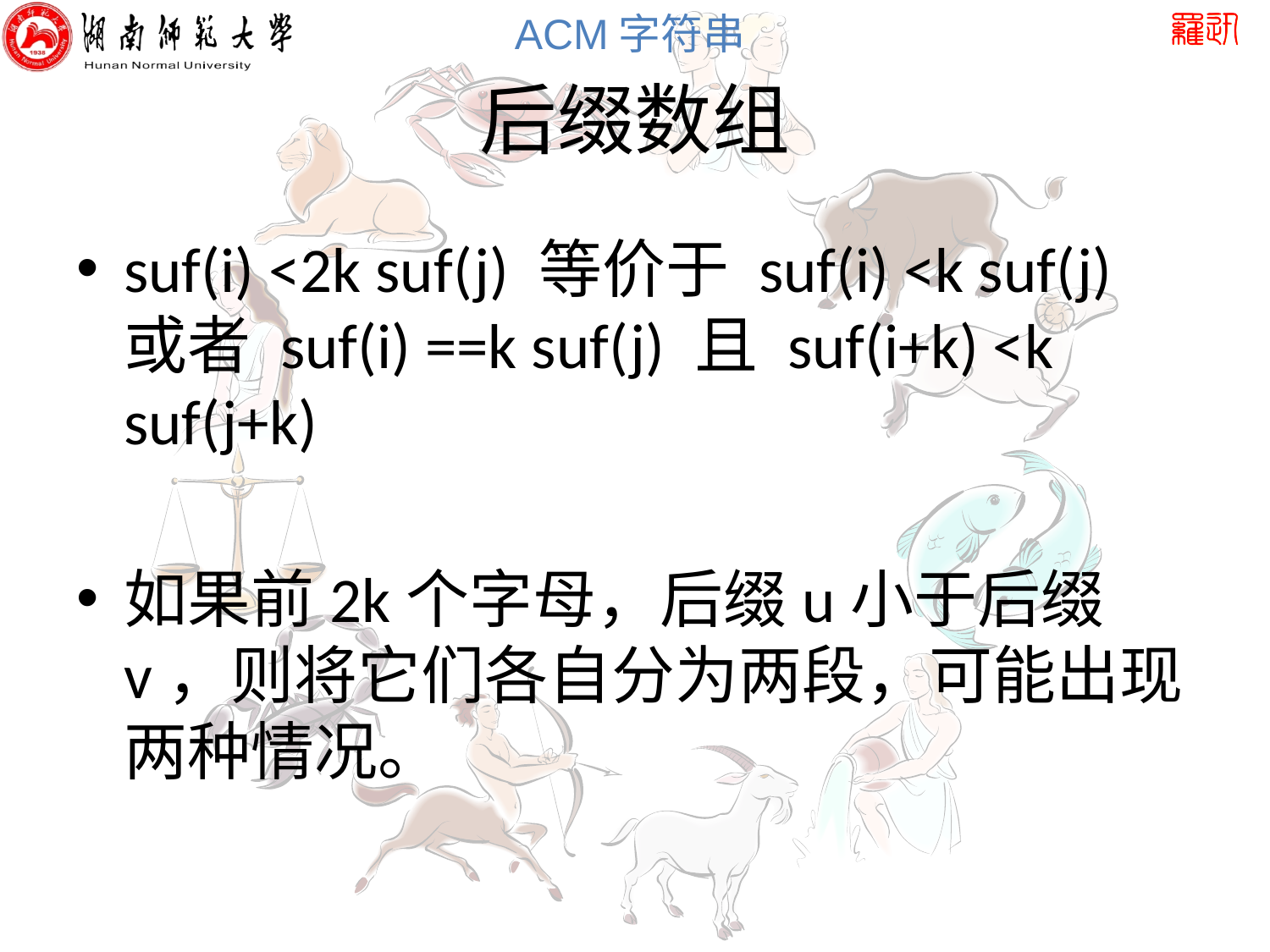

# 后缀数组
suf(i) <2k suf(j) 等价于 suf(i) <k suf(j) 或者 suf(i) ==k suf(j) 且 suf(i+k) <k suf(j+k)

如果前2k个字母，后缀u小于后缀v，则将它们各自分为两段，可能出现两种情况。